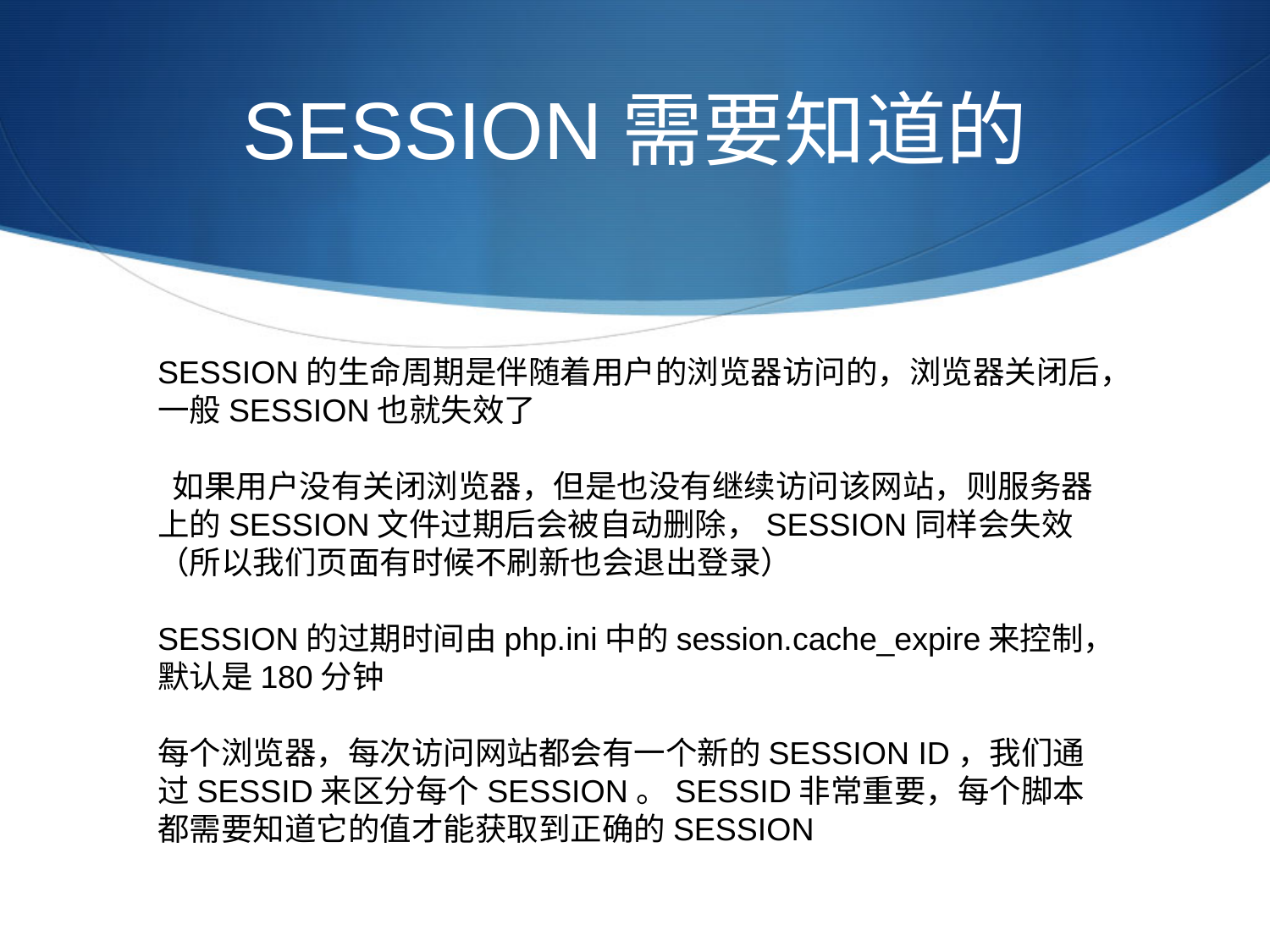

# SESSION需要知道的
SESSION的生命周期是伴随着用户的浏览器访问的，浏览器关闭后，一般SESSION也就失效了

 如果用户没有关闭浏览器，但是也没有继续访问该网站，则服务器上的SESSION文件过期后会被自动删除，SESSION同样会失效（所以我们页面有时候不刷新也会退出登录）

SESSION的过期时间由php.ini中的session.cache_expire来控制，默认是180分钟

每个浏览器，每次访问网站都会有一个新的SESSION ID，我们通过SESSID来区分每个SESSION。SESSID非常重要，每个脚本都需要知道它的值才能获取到正确的SESSION